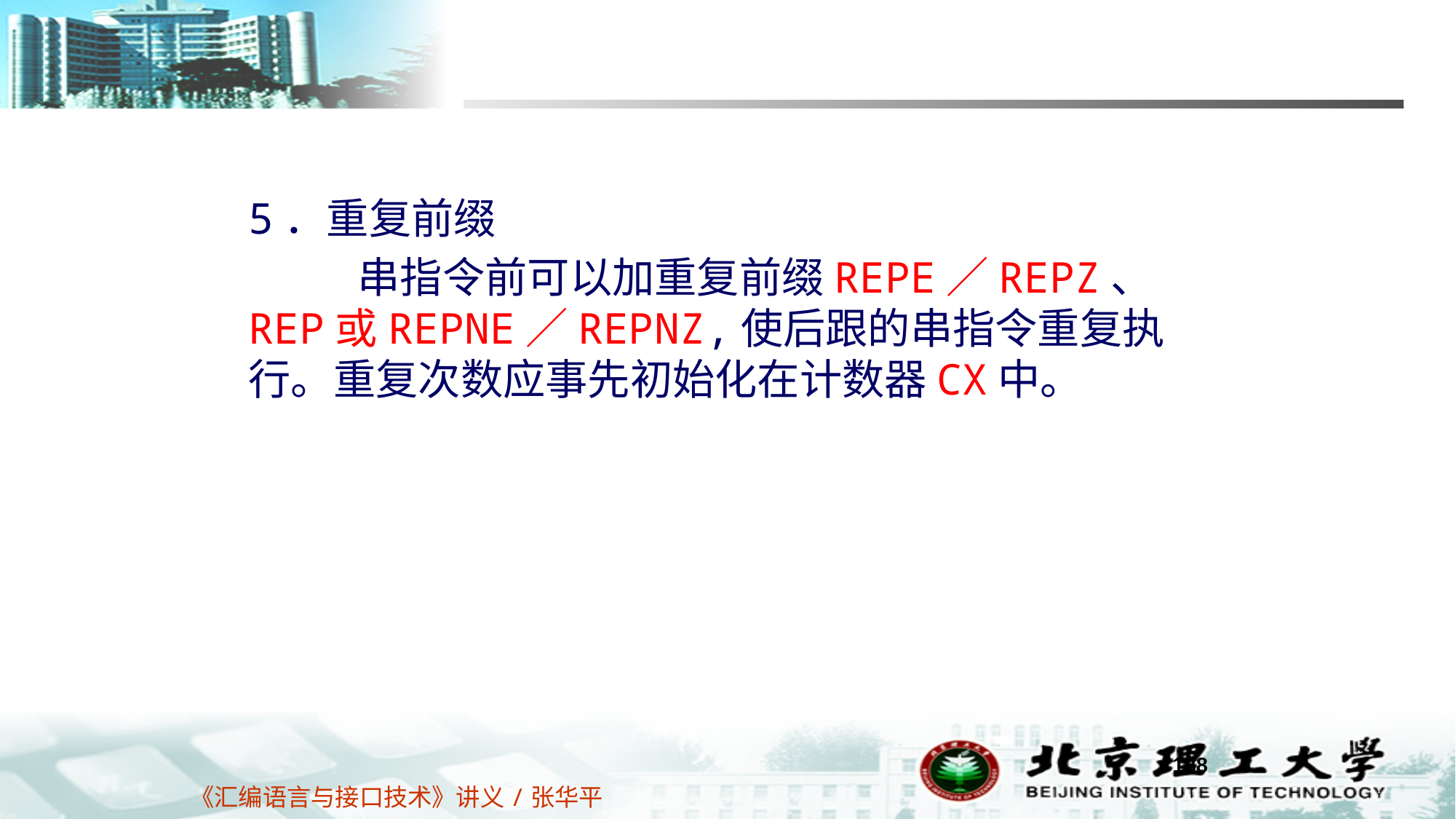

5．重复前缀
	串指令前可以加重复前缀REPE／REPZ、 REP或REPNE／REPNZ,使后跟的串指令重复执行。重复次数应事先初始化在计数器CX中。
188